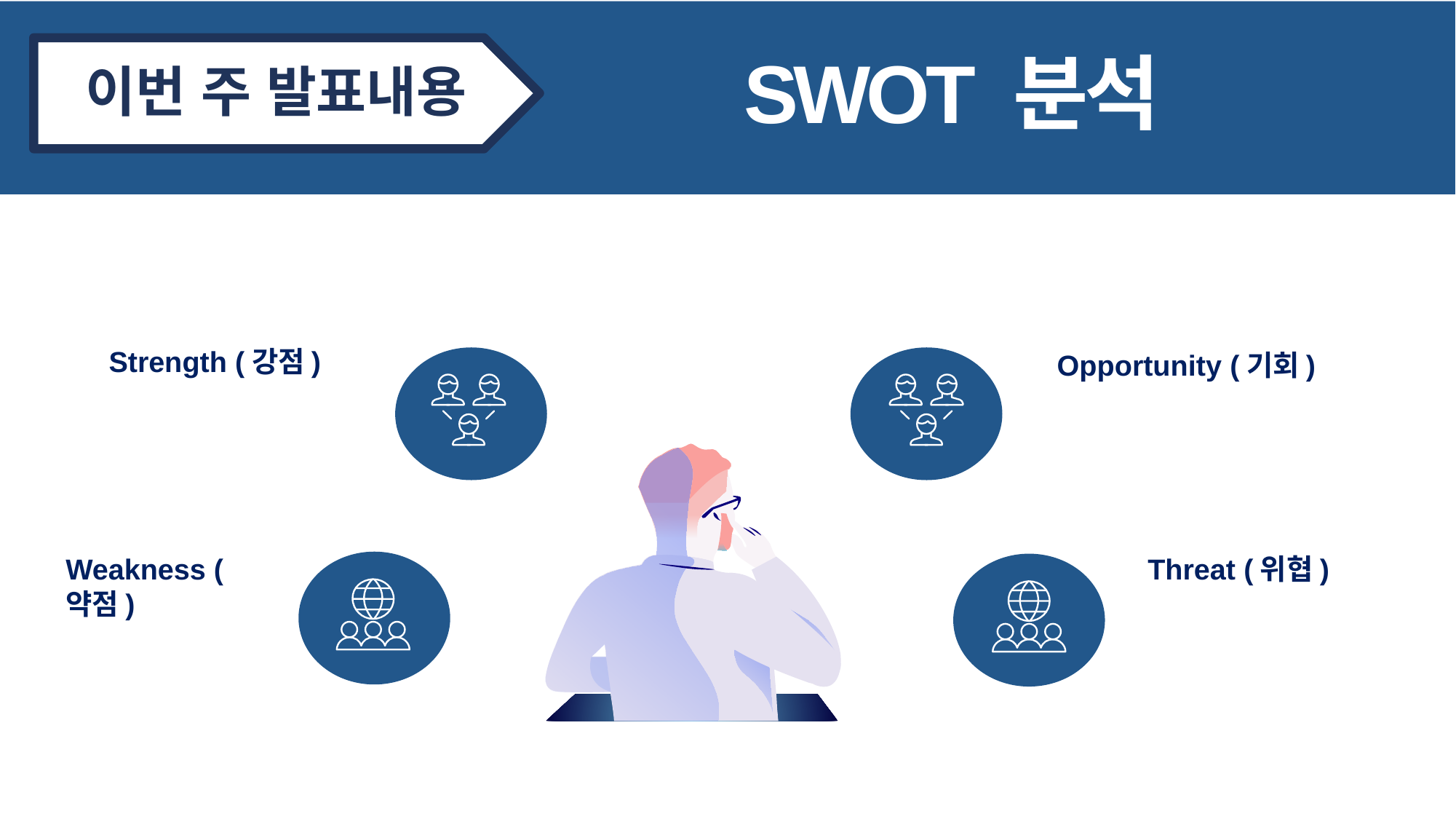

SWOT 분석

이번 주 발표내용

Strength (강점)
Opportunity (기회)

Weakness (약점)
Threat (위협)